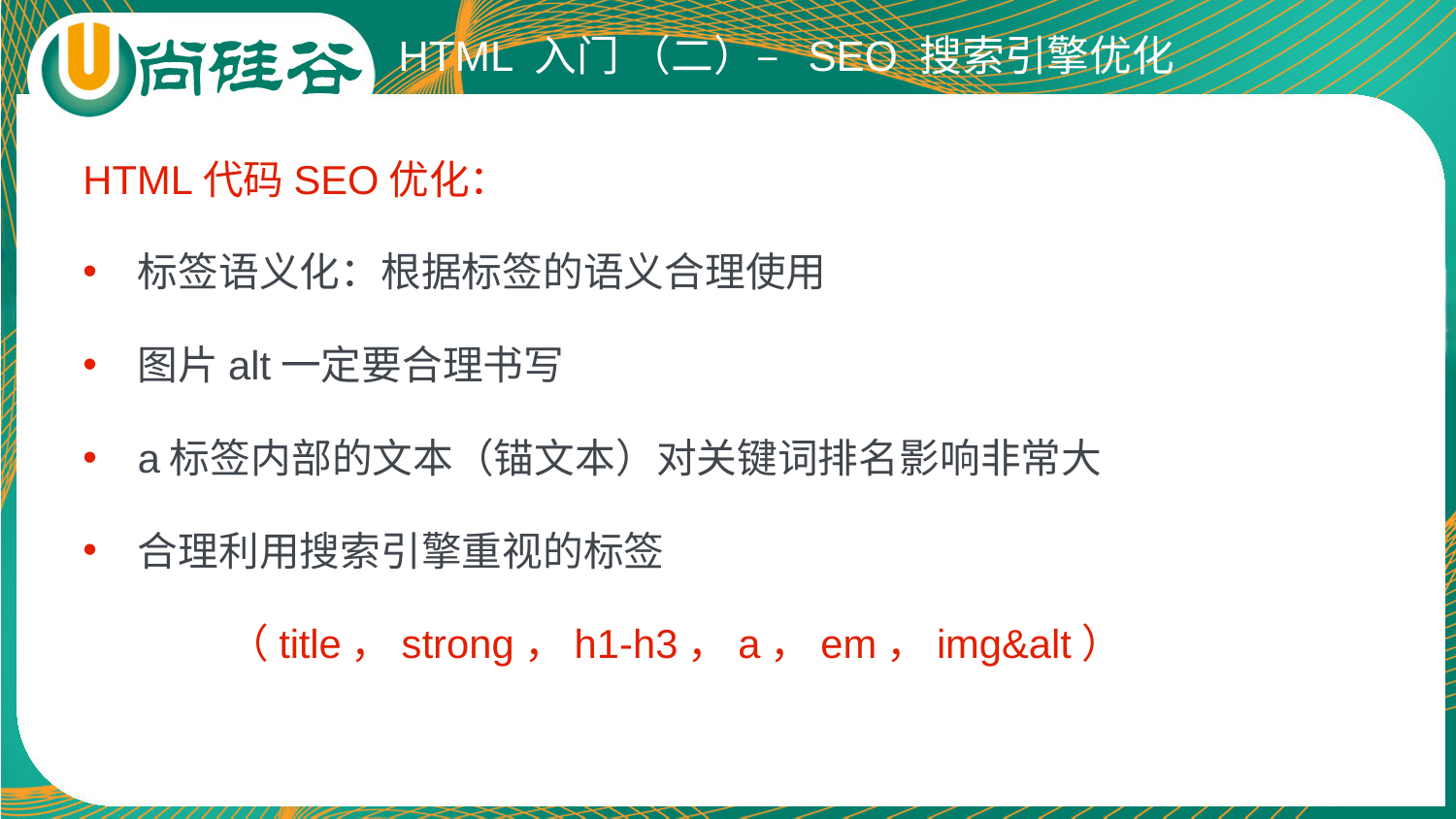

# HTML 入门 （二）–  SEO 搜索引擎优化
HTML代码SEO优化：
标签语义化：根据标签的语义合理使用
图片alt一定要合理书写
a标签内部的文本（锚文本）对关键词排名影响非常大
合理利用搜索引擎重视的标签
	（title，strong，h1-h3，a，em，img&alt）